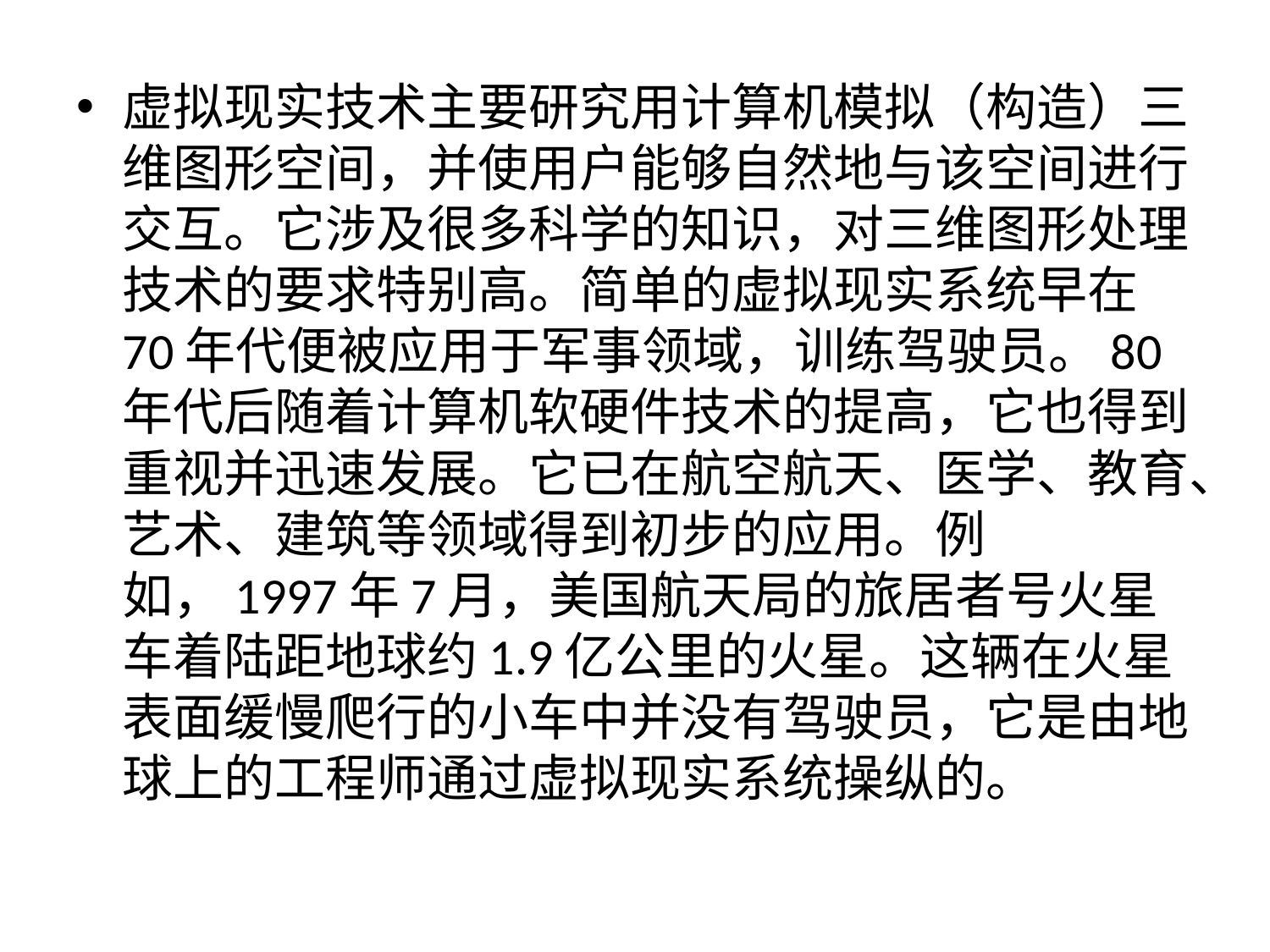

虚拟现实技术主要研究用计算机模拟（构造）三维图形空间，并使用户能够自然地与该空间进行交互。它涉及很多科学的知识，对三维图形处理技术的要求特别高。简单的虚拟现实系统早在70年代便被应用于军事领域，训练驾驶员。80年代后随着计算机软硬件技术的提高，它也得到重视并迅速发展。它已在航空航天、医学、教育、艺术、建筑等领域得到初步的应用。例如，1997年7月，美国航天局的旅居者号火星车着陆距地球约1.9亿公里的火星。这辆在火星表面缓慢爬行的小车中并没有驾驶员，它是由地球上的工程师通过虚拟现实系统操纵的。